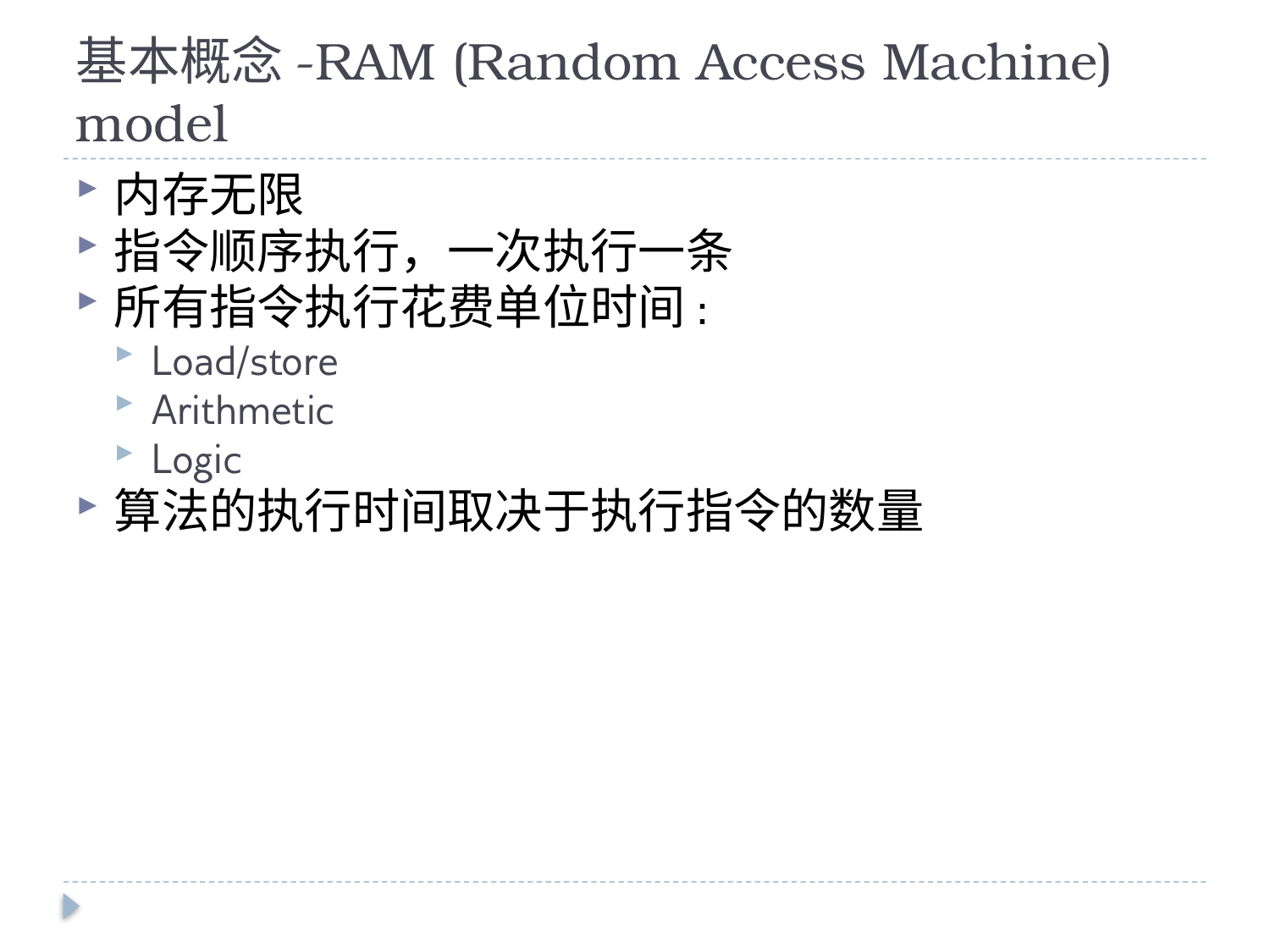

# 基本概念-RAM (Random Access Machine) model
内存无限
指令顺序执行，一次执行一条
所有指令执行花费单位时间:
Load/store
Arithmetic
Logic
算法的执行时间取决于执行指令的数量